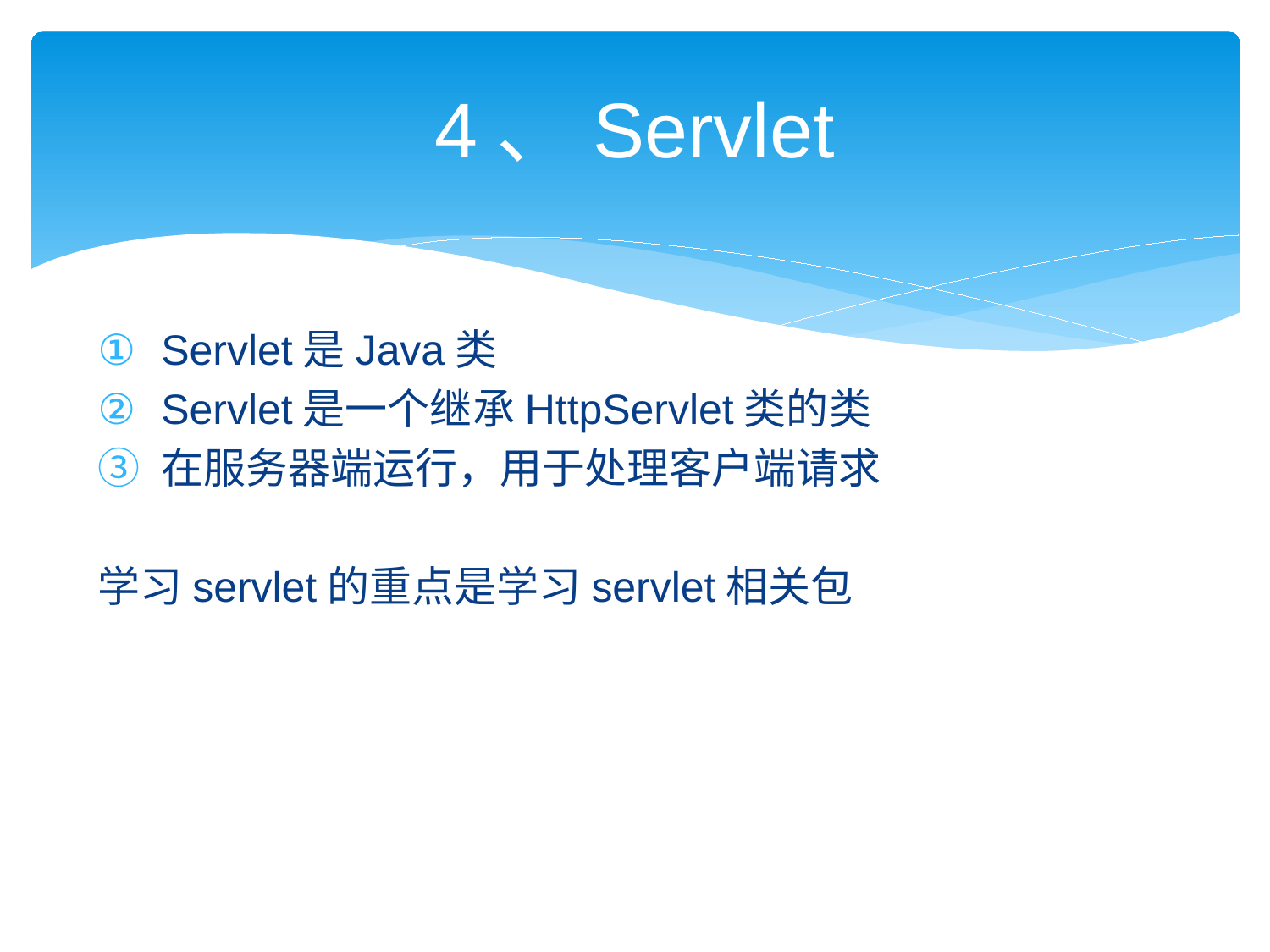

# 4、Servlet
Servlet是Java类
Servlet是一个继承HttpServlet类的类
在服务器端运行，用于处理客户端请求

学习servlet的重点是学习servlet相关包